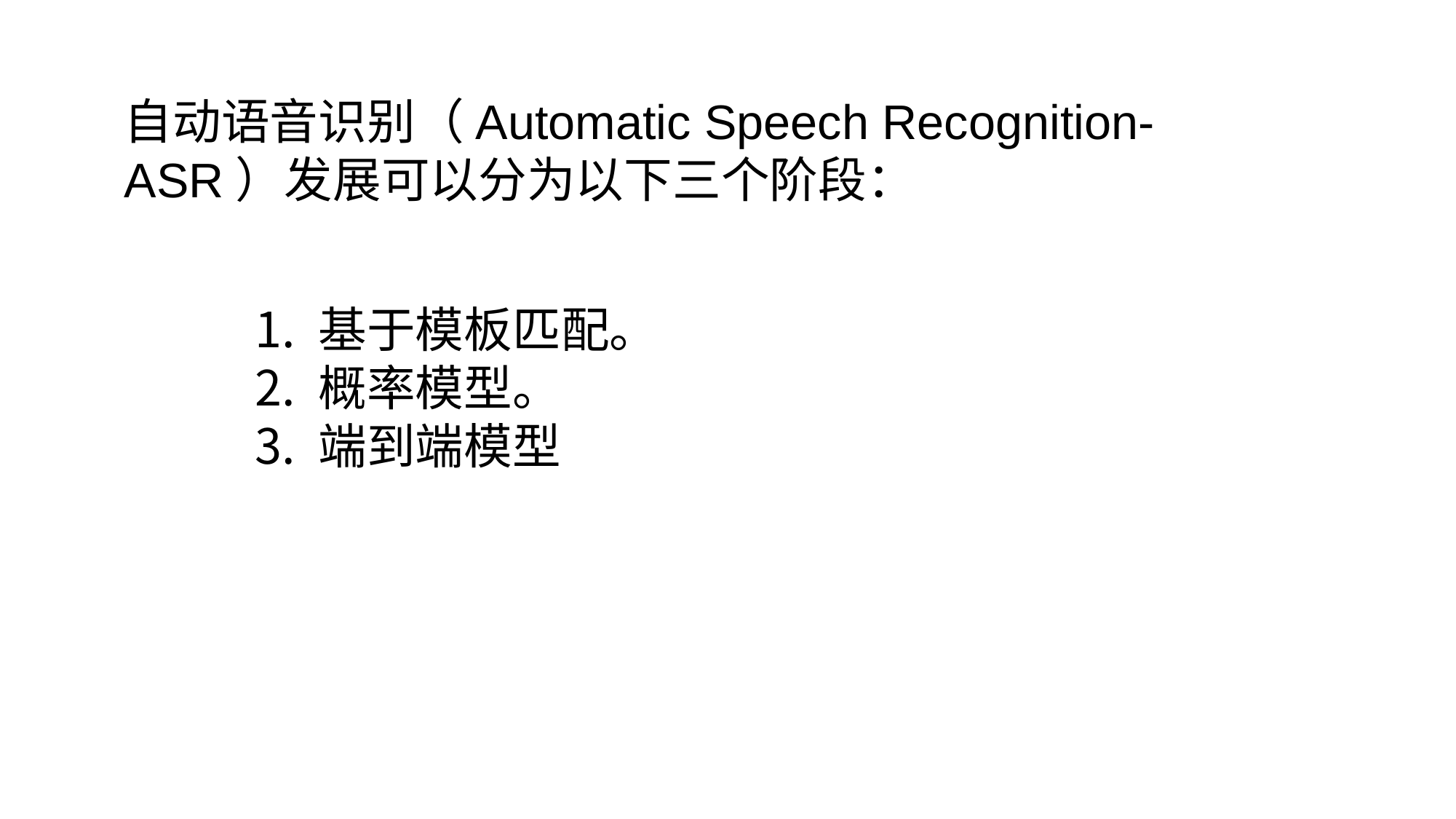

自动语音识别（Automatic Speech Recognition-ASR）发展可以分为以下三个阶段：
 基于模板匹配。
 概率模型。
 端到端模型